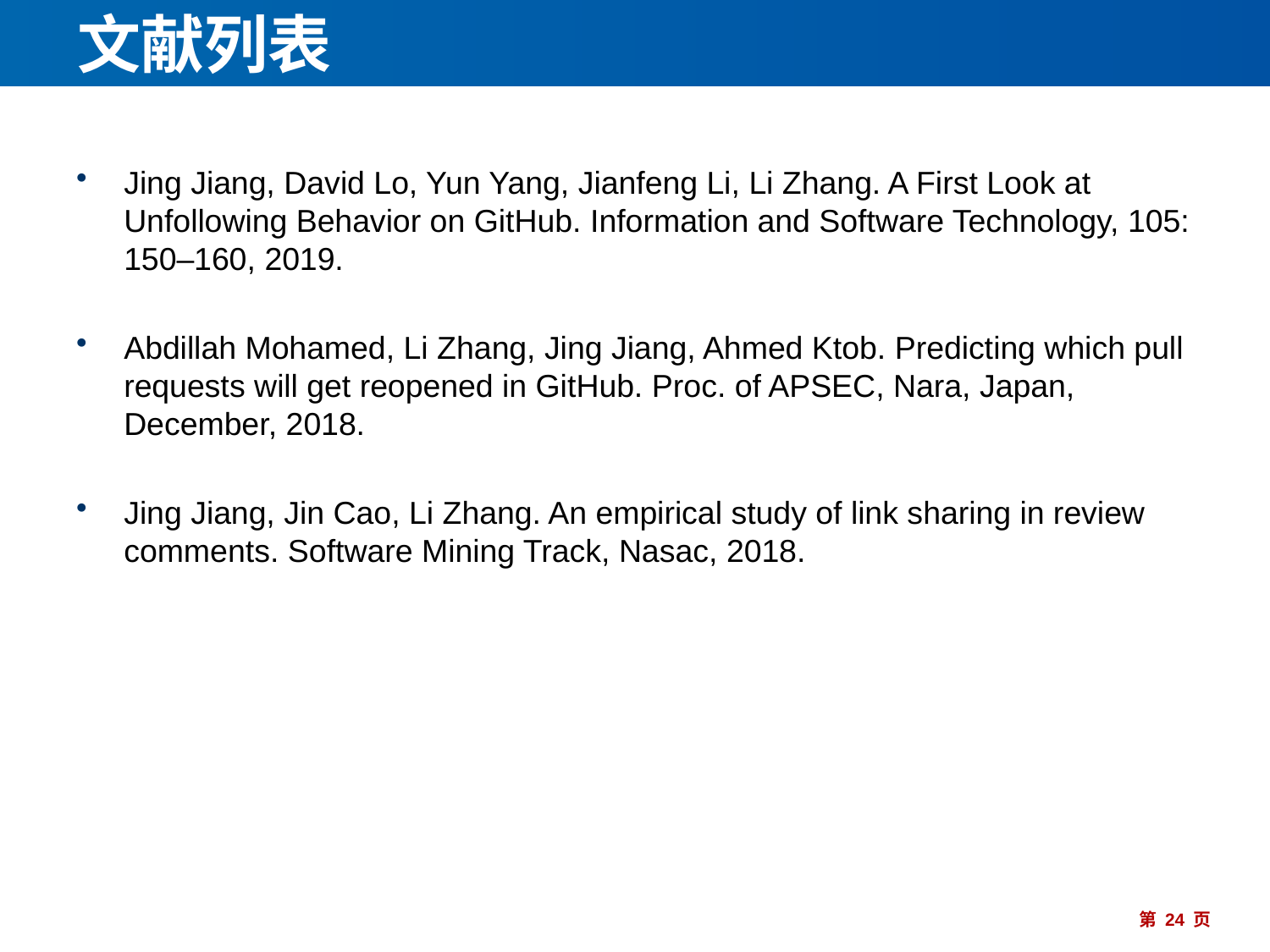

# 文献列表
Jing Jiang, David Lo, Yun Yang, Jianfeng Li, Li Zhang. A First Look at Unfollowing Behavior on GitHub. Information and Software Technology, 105: 150–160, 2019.

Abdillah Mohamed, Li Zhang, Jing Jiang, Ahmed Ktob. Predicting which pull requests will get reopened in GitHub. Proc. of APSEC, Nara, Japan, December, 2018.

Jing Jiang, Jin Cao, Li Zhang. An empirical study of link sharing in review comments. Software Mining Track, Nasac, 2018.
第 24 页